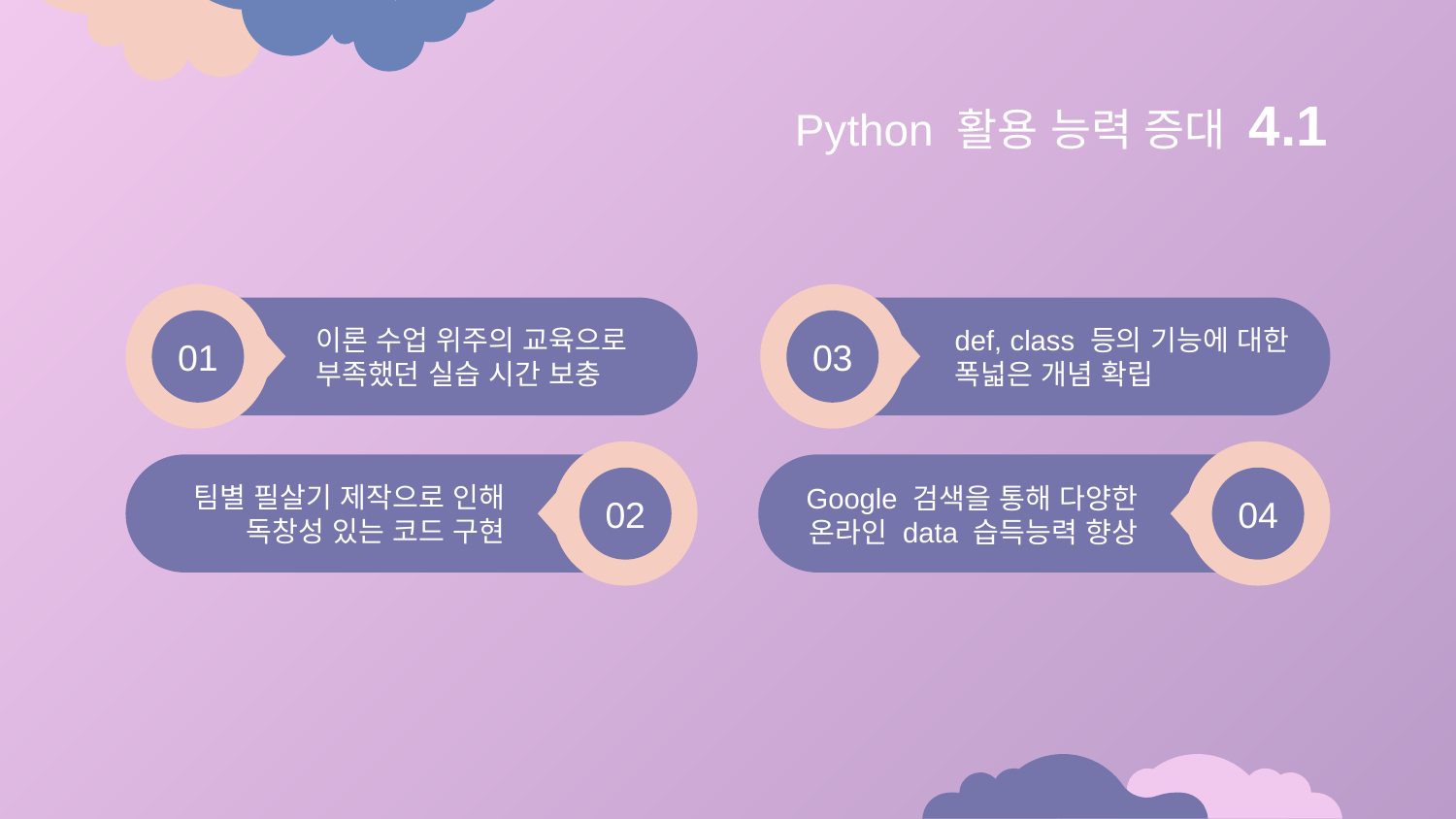

# Python 활용 능력 증대 4.1

01
03
이론 수업 위주의 교육으로 부족했던 실습 시간 보충
def, class 등의 기능에 대한 폭넓은 개념 확립

02
04
팀별 필살기 제작으로 인해 독창성 있는 코드 구현
Google 검색을 통해 다양한 온라인 data 습득능력 향상